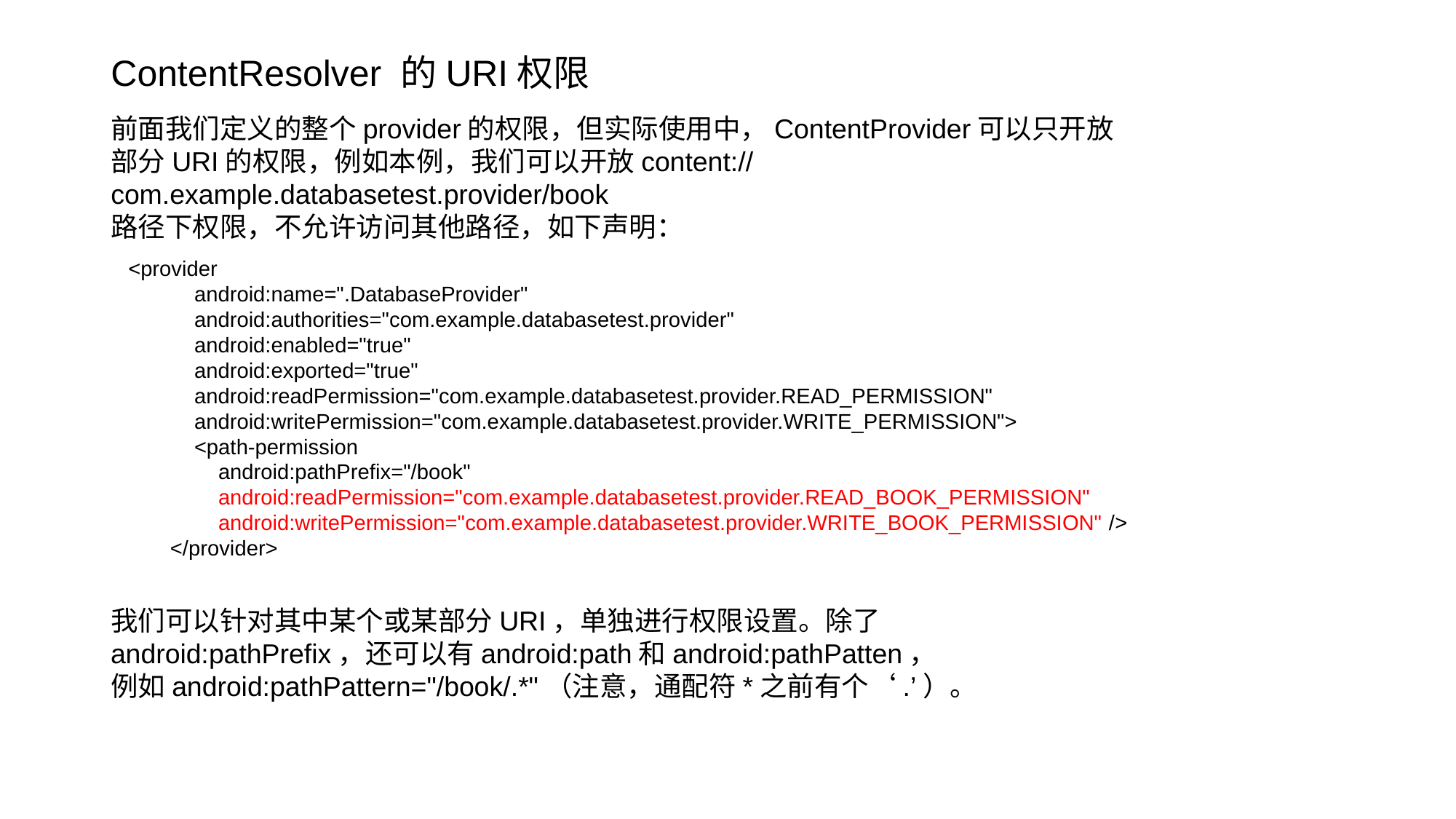

# ContentResolver 的URI权限
前面我们定义的整个provider的权限，但实际使用中，ContentProvider可以只开放部分URI的权限，例如本例，我们可以开放content://com.example.databasetest.provider/book
路径下权限，不允许访问其他路径，如下声明：
 <provider
            android:name=".DatabaseProvider"
            android:authorities="com.example.databasetest.provider"
            android:enabled="true"
            android:exported="true"
            android:readPermission="com.example.databasetest.provider.READ_PERMISSION"
            android:writePermission="com.example.databasetest.provider.WRITE_PERMISSION">
            <path-permission
                android:pathPrefix="/book"
                android:readPermission="com.example.databasetest.provider.READ_BOOK_PERMISSION"
                android:writePermission="com.example.databasetest.provider.WRITE_BOOK_PERMISSION" />
        </provider>
我们可以针对其中某个或某部分URI，单独进行权限设置。除了android:pathPrefix，还可以有android:path和android:pathPatten，
例如android:pathPattern="/book/.*"（注意，通配符*之前有个‘.’）。